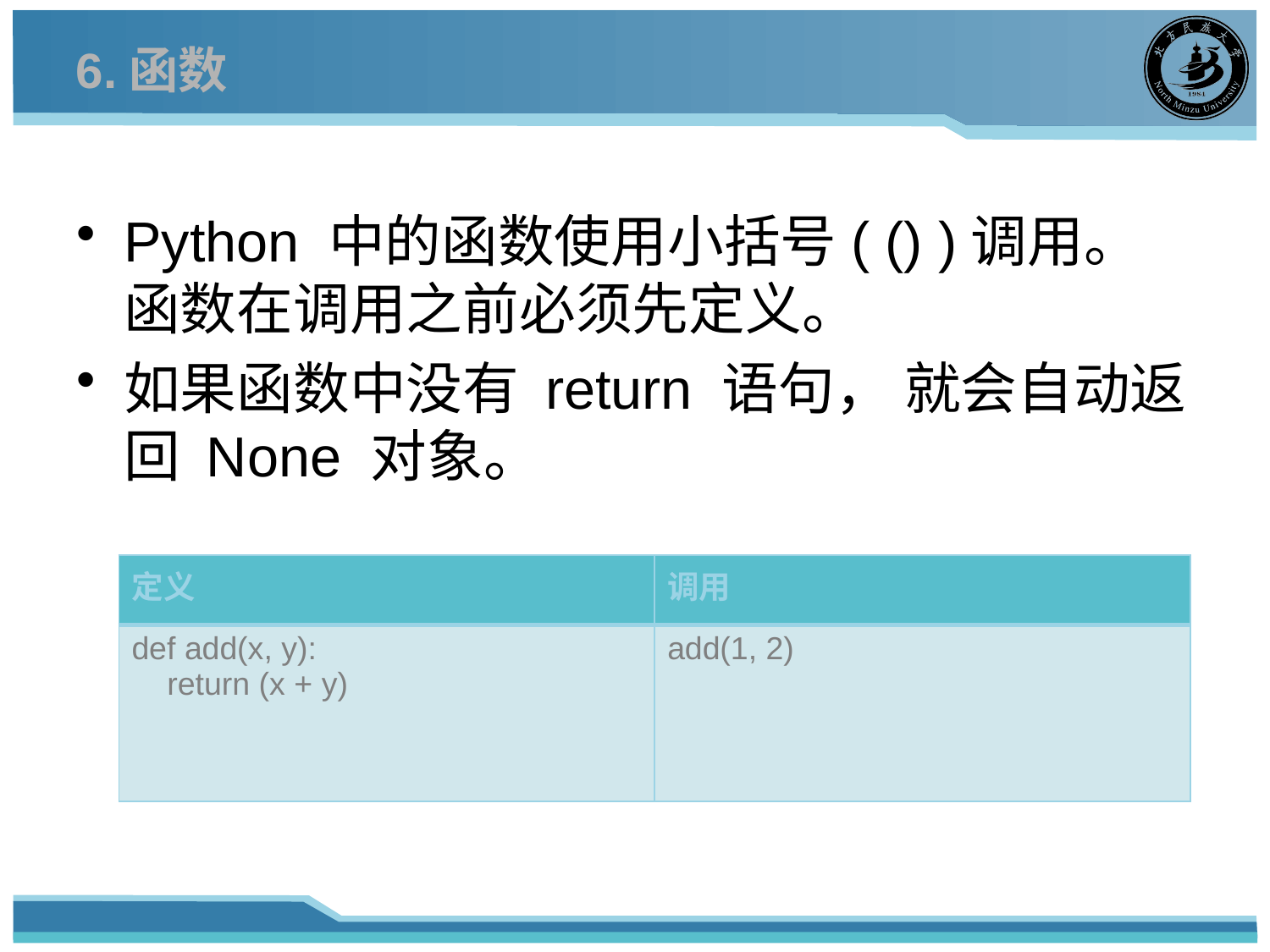

# 6.函数

Python 中的函数使用小括号( () )调用。函数在调用之前必须先定义。
如果函数中没有 return 语句， 就会自动返回 None 对象。
| 定义 | 调用 |
| --- | --- |
| def add(x, y): return (x + y) | add(1, 2) |